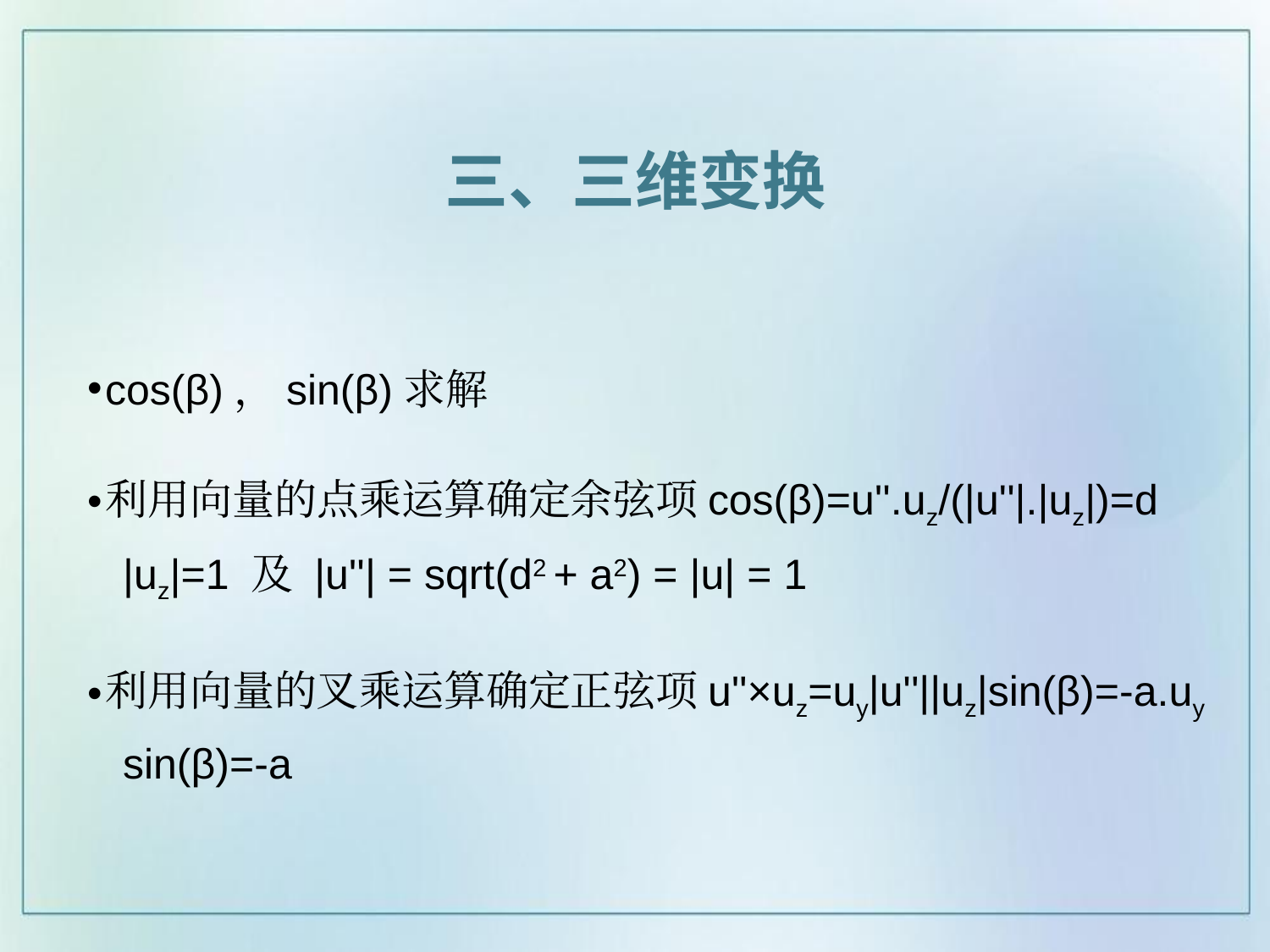

三、三维变换
cos(β)，sin(β)求解
利用向量的点乘运算确定余弦项cos(β)=u''.uz/(|u''|.|uz|)=d
|uz|=1 及 |u''| = sqrt(d2 + a2) = |u| = 1
利用向量的叉乘运算确定正弦项u''×uz=uy|u''||uz|sin(β)=-a.uy
sin(β)=-a